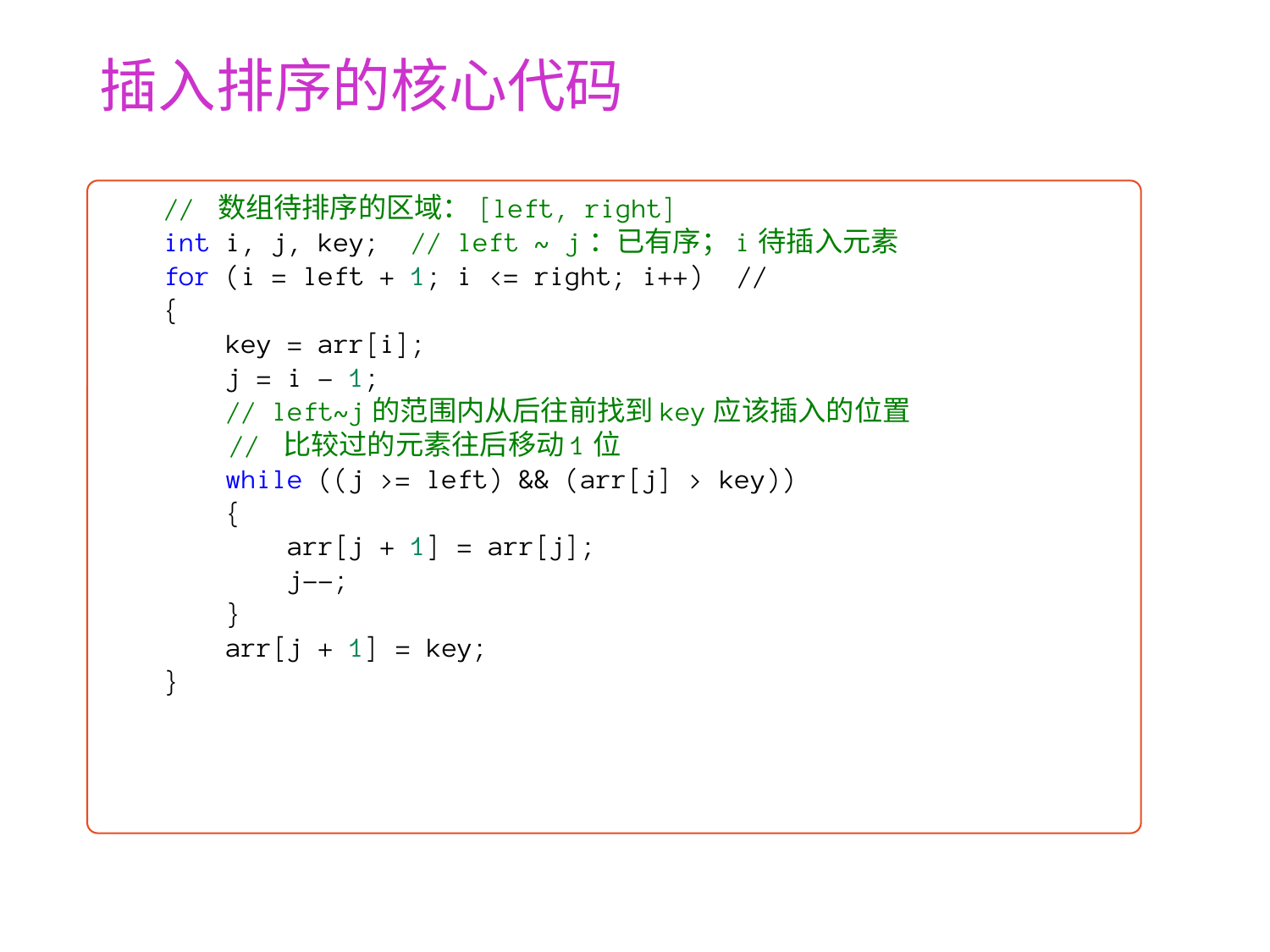

插入排序的核心代码
    // 数组待排序的区域：[left, right]
    int i, j, key;  // left ~ j：已有序；i待插入元素
    for (i = left + 1; i <= right; i++)	//
    {
        key = arr[i];
        j = i - 1;
        // left~j的范围内从后往前找到key应该插入的位置
	// 比较过的元素往后移动1位
        while ((j >= left) && (arr[j] > key))
        {
            arr[j + 1] = arr[j];
            j--;
        }
        arr[j + 1] = key;
    }